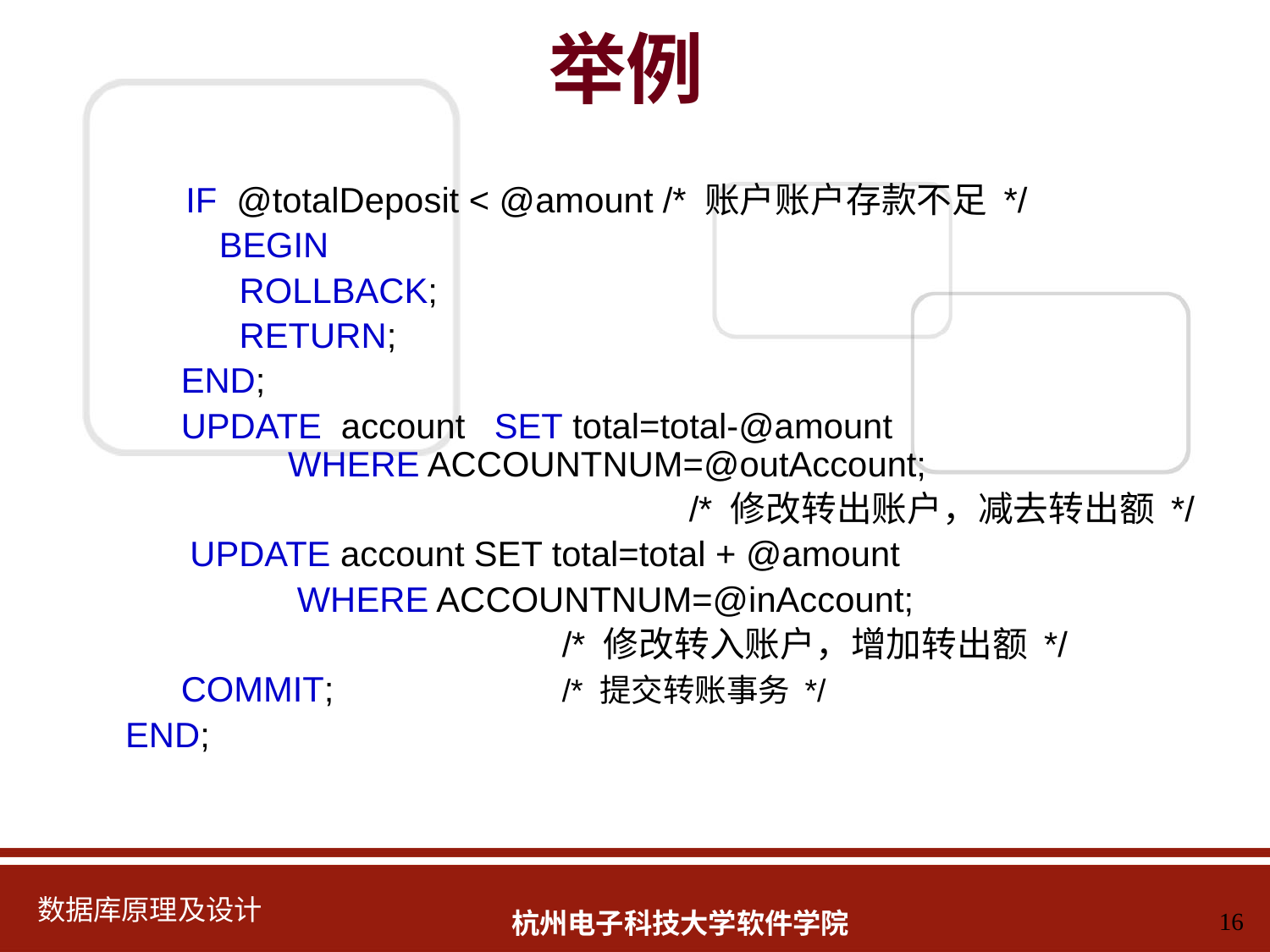

# 举例
     IF  @totalDeposit < @amount /* 账户账户存款不足 */
        BEGIN
	      ROLLBACK;
	      RETURN;
	END;
	UPDATE  account   SET total=total-@amount
           WHERE ACCOUNTNUM=@outAccount;
					/* 修改转出账户，减去转出额 */
     UPDATE account SET total=total + @amount
                WHERE ACCOUNTNUM=@inAccount;
       	     		/* 修改转入账户，增加转出额 */
	COMMIT;                       	/* 提交转账事务 */
	END;